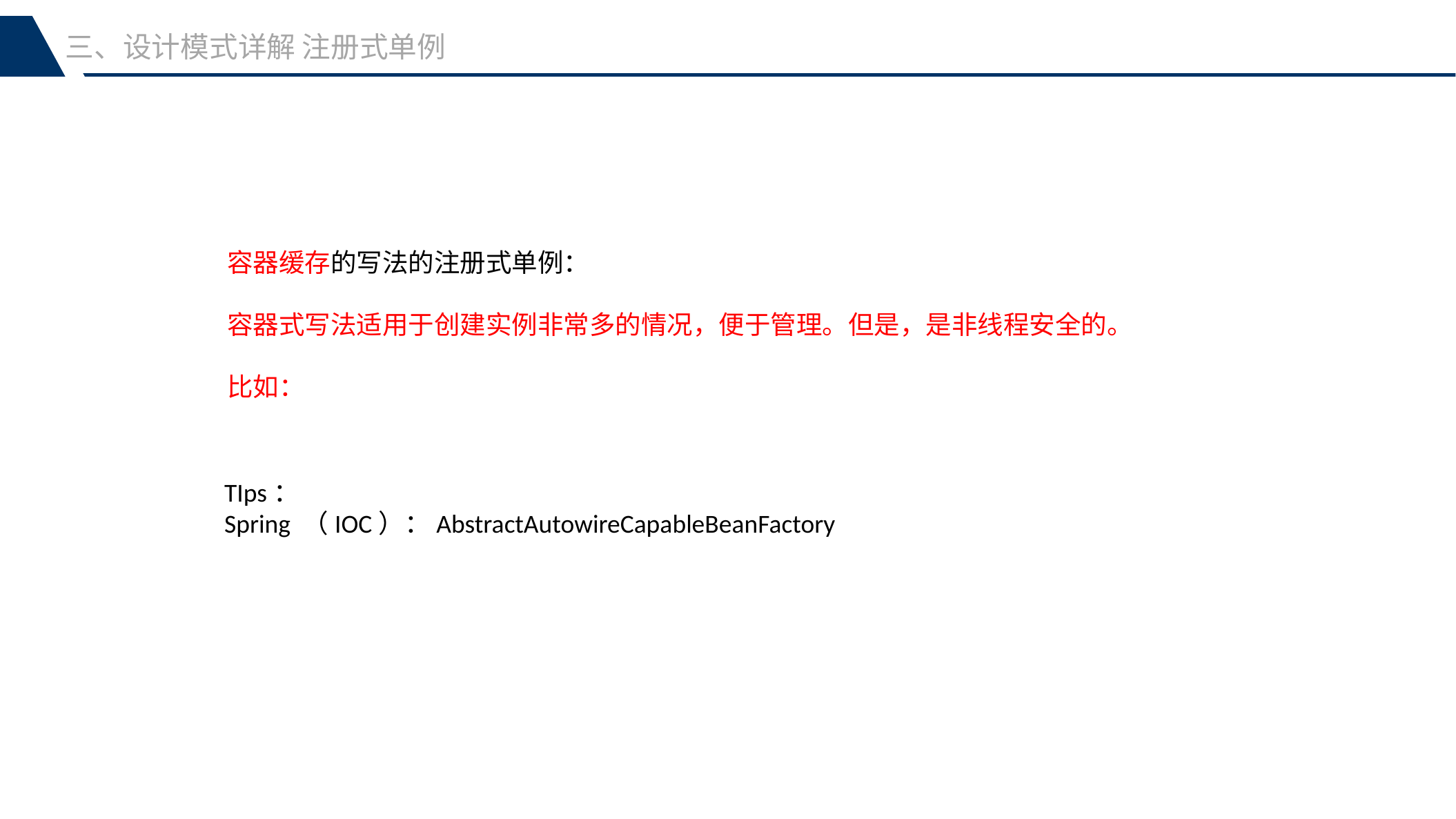

三、设计模式详解 注册式单例

容器缓存的写法的注册式单例：

容器式写法适用于创建实例非常多的情况，便于管理。但是，是非线程安全的。

比如：

TIps：
Spring （IOC）：AbstractAutowireCapableBeanFactory